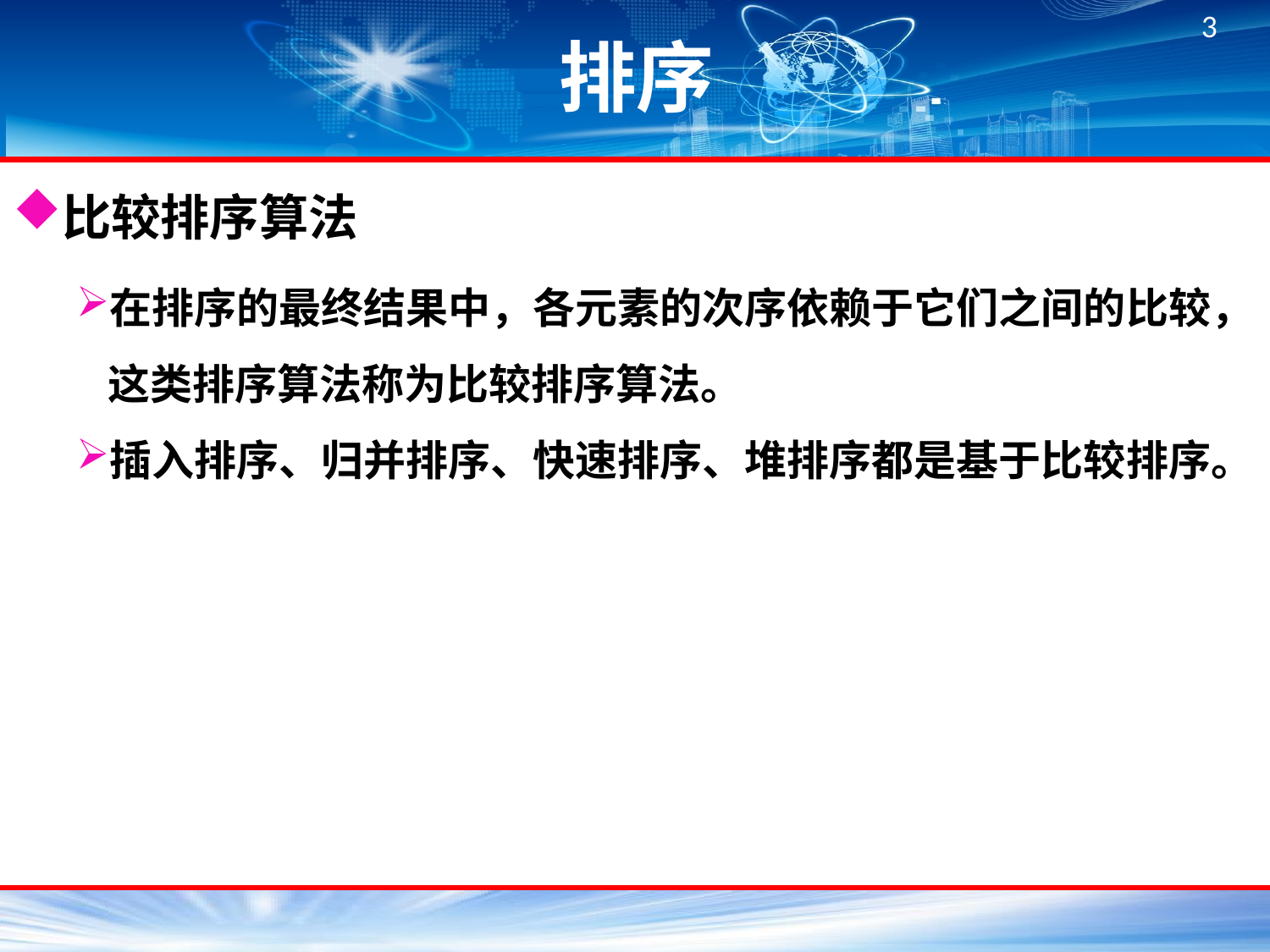

# 排序
比较排序算法
在排序的最终结果中，各元素的次序依赖于它们之间的比较，这类排序算法称为比较排序算法。
插入排序、归并排序、快速排序、堆排序都是基于比较排序。